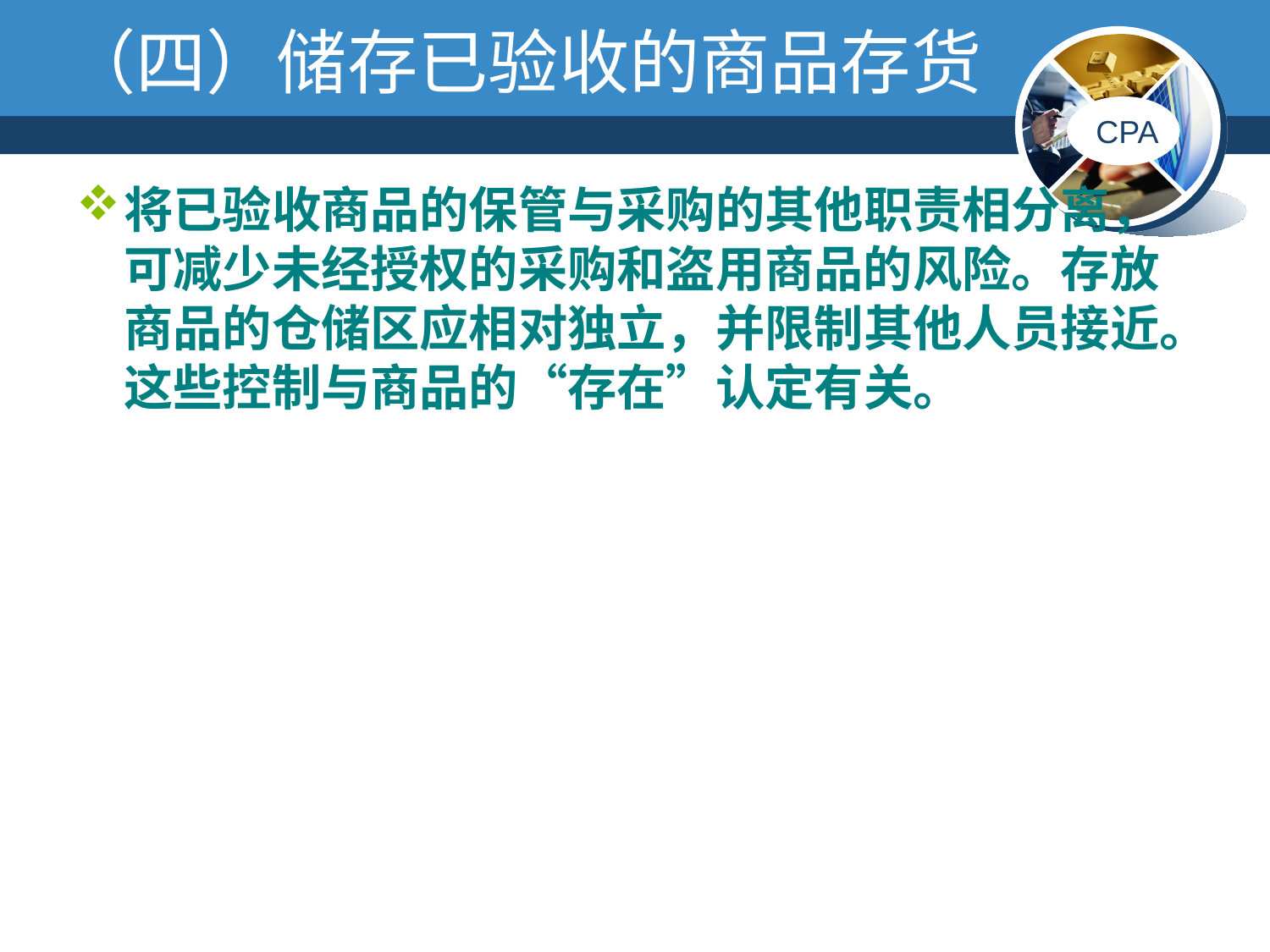

# （四）储存已验收的商品存货
将已验收商品的保管与采购的其他职责相分离，可减少未经授权的采购和盗用商品的风险。存放商品的仓储区应相对独立，并限制其他人员接近。这些控制与商品的“存在”认定有关。